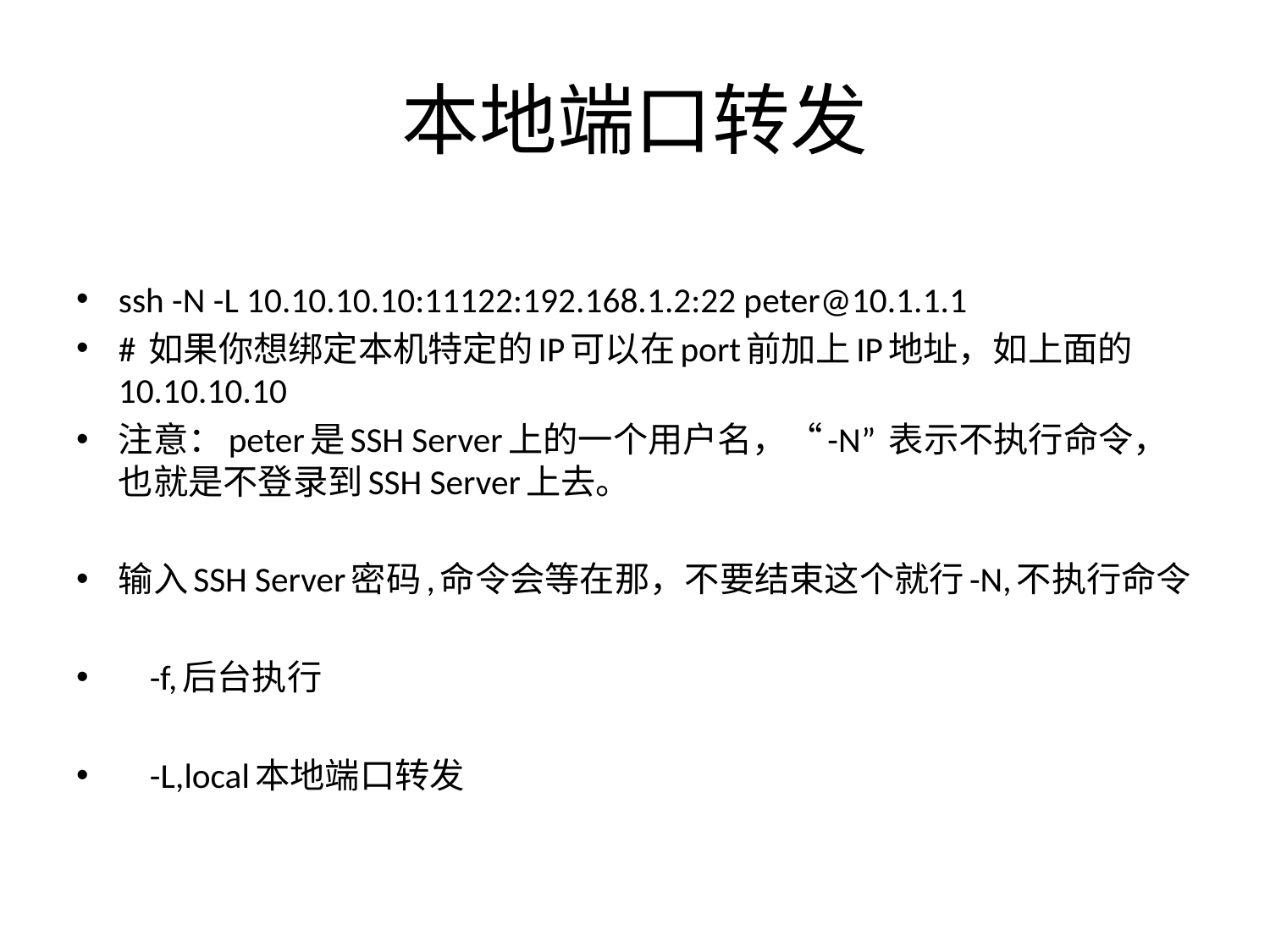

# 本地端口转发

ssh -N -L 10.10.10.10:11122:192.168.1.2:22 peter@10.1.1.1
# 如果你想绑定本机特定的IP可以在port前加上IP地址，如上面的10.10.10.10
注意：peter是SSH Server上的一个用户名，“-N” 表示不执行命令，也就是不登录到SSH Server上去。

输入SSH Server密码,命令会等在那，不要结束这个就行-N,不执行命令

    -f,后台执行

    -L,local本地端口转发